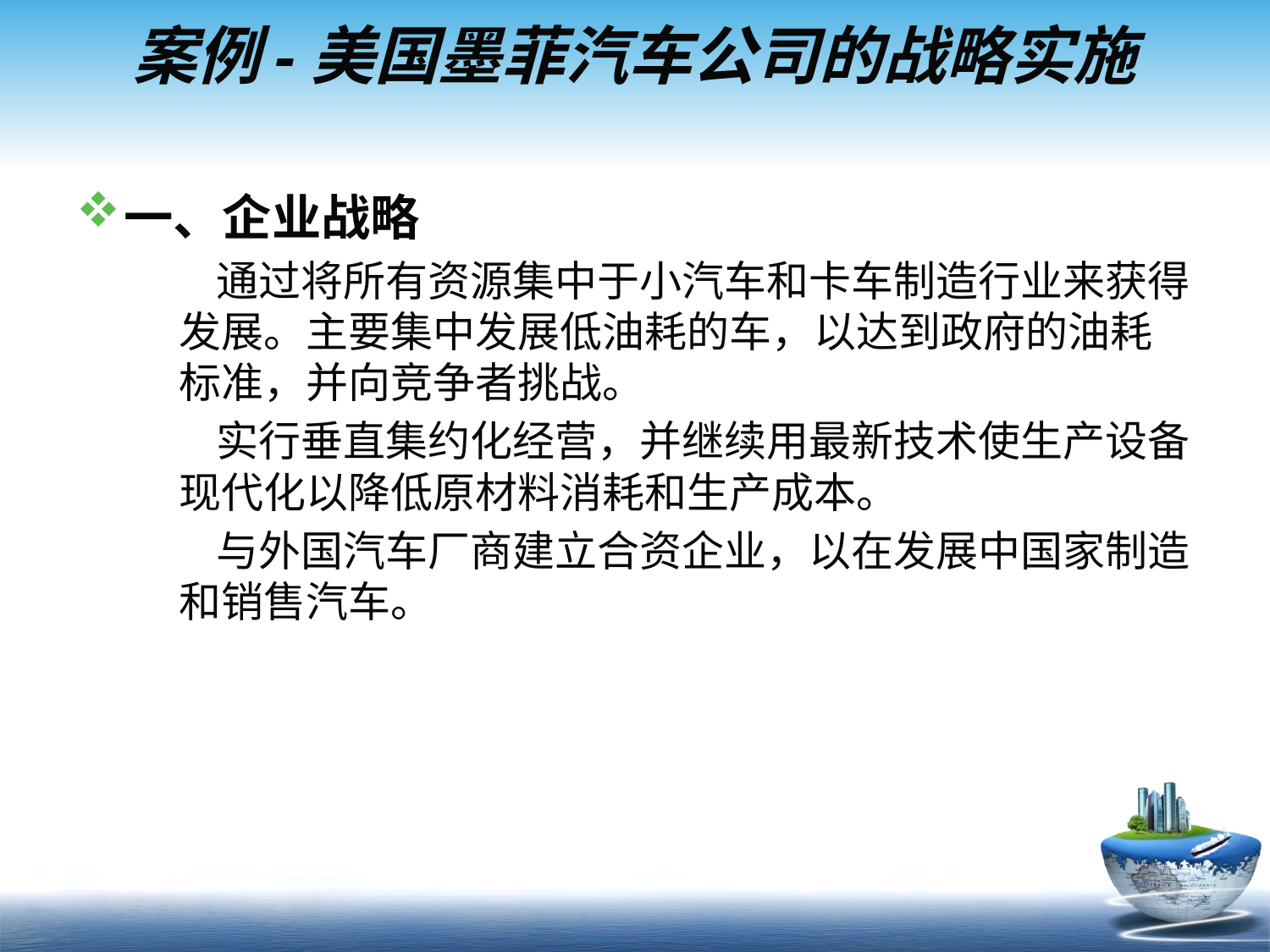

# 案例-美国墨菲汽车公司的战略实施
一、企业战略
       通过将所有资源集中于小汽车和卡车制造行业来获得发展。主要集中发展低油耗的车，以达到政府的油耗标准，并向竞争者挑战。
       实行垂直集约化经营，并继续用最新技术使生产设备现代化以降低原材料消耗和生产成本。
       与外国汽车厂商建立合资企业，以在发展中国家制造和销售汽车。